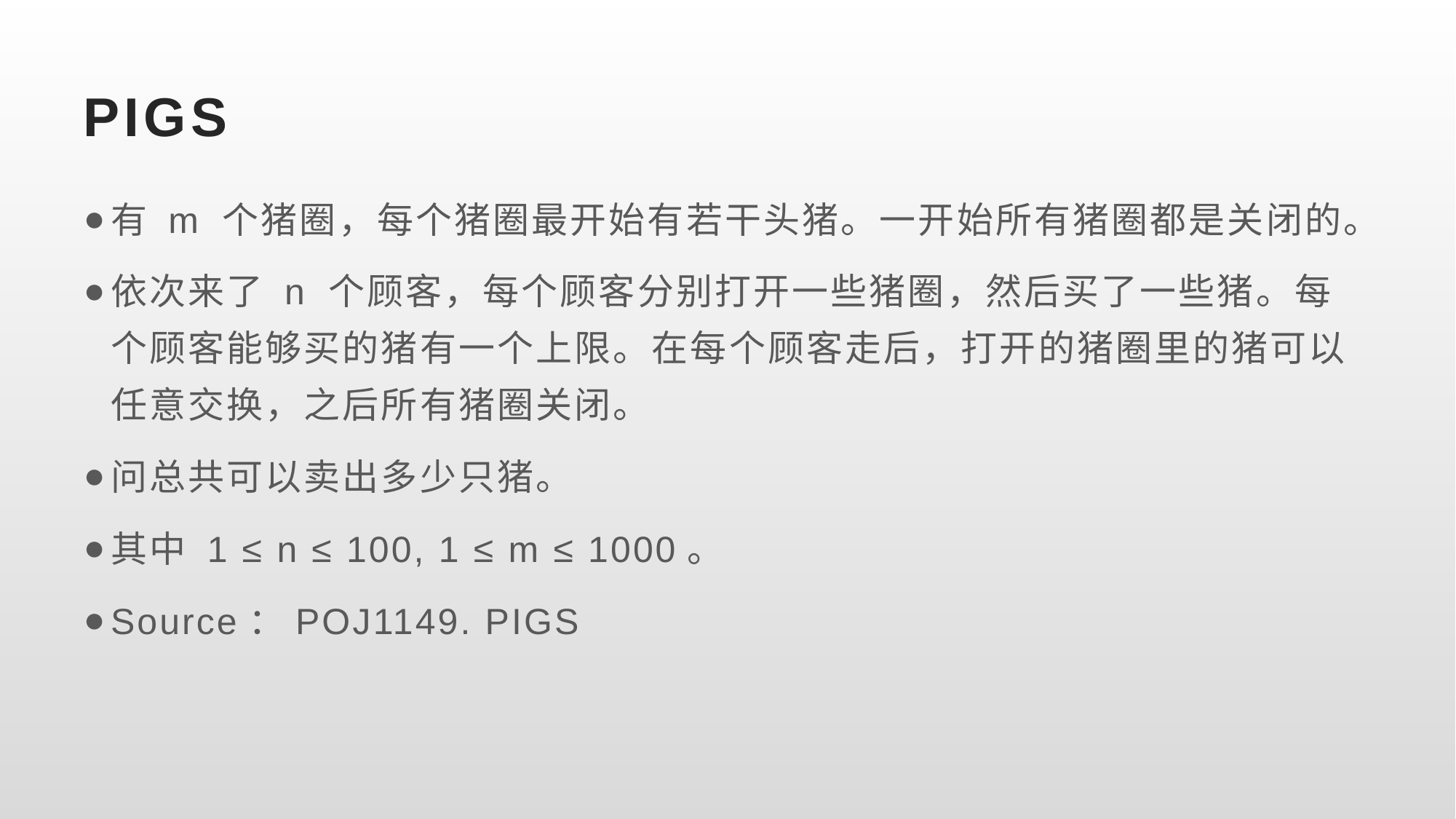

# PIGS
有 m 个猪圈，每个猪圈最开始有若干头猪。一开始所有猪圈都是关闭的。
依次来了 n 个顾客，每个顾客分别打开一些猪圈，然后买了一些猪。每个顾客能够买的猪有一个上限。在每个顾客走后，打开的猪圈里的猪可以任意交换，之后所有猪圈关闭。
问总共可以卖出多少只猪。
其中 1 ≤ n ≤ 100, 1 ≤ m ≤ 1000。
Source：POJ1149. PIGS